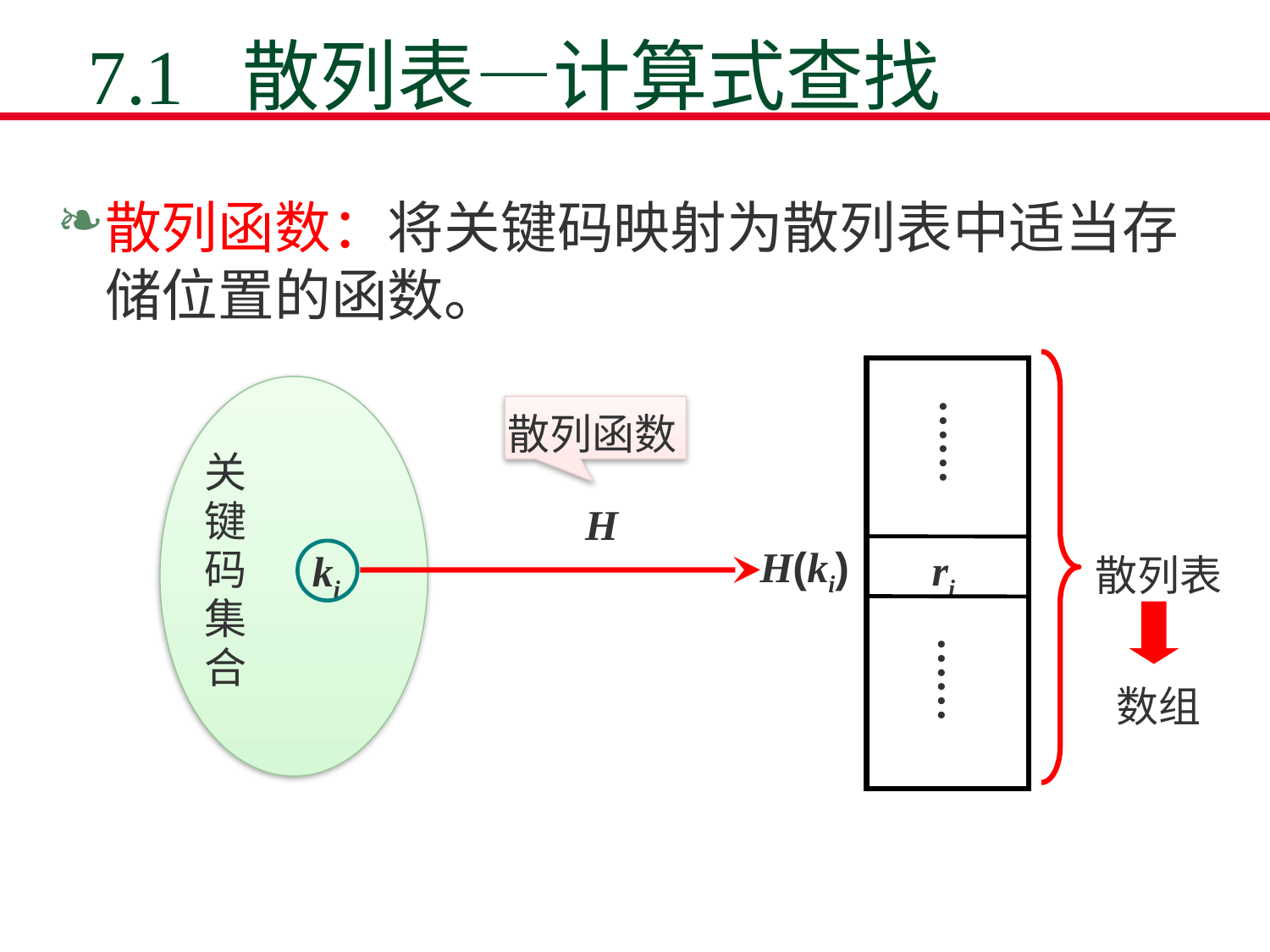

7.1  散列表—计算式查找
散列函数：将关键码映射为散列表中适当存储位置的函数。

散列表

     ri

……
关键码集合
H

H(ki)

ki

……

数组
散列函数